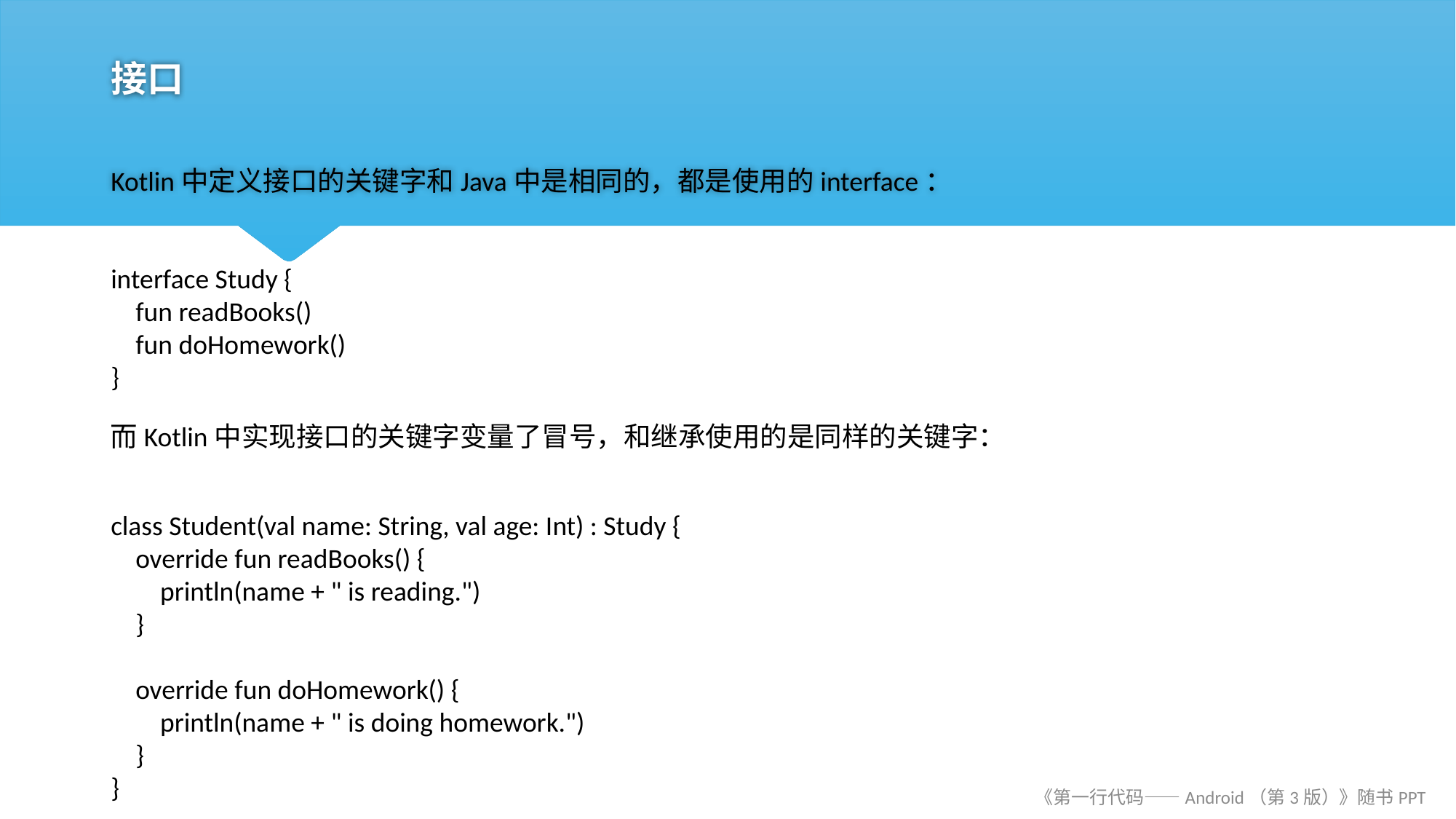

# 接口
Kotlin中定义接口的关键字和Java中是相同的，都是使用的interface：
interface Study {
    fun readBooks()
    fun doHomework()
}
而Kotlin中实现接口的关键字变量了冒号，和继承使用的是同样的关键字：
class Student(val name: String, val age: Int) : Study {
    override fun readBooks() {
        println(name + " is reading.")
    }

    override fun doHomework() {
        println(name + " is doing homework.")
    }
}